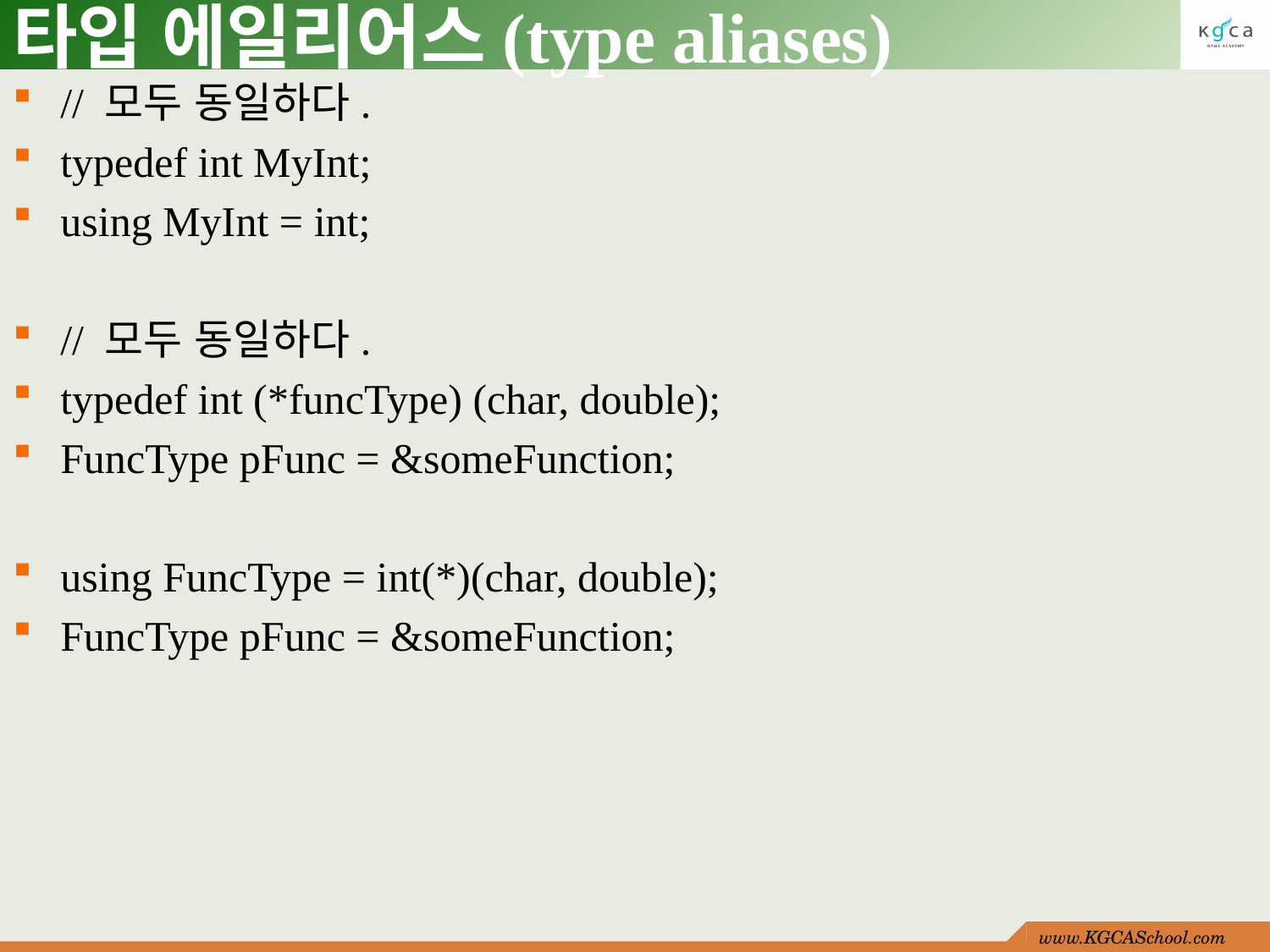

# 타입 에일리어스(type aliases)
// 모두 동일하다.
typedef int MyInt;
using MyInt = int;

// 모두 동일하다.
typedef int (*funcType) (char, double);
FuncType pFunc = &someFunction;

using FuncType = int(*)(char, double);
FuncType pFunc = &someFunction;